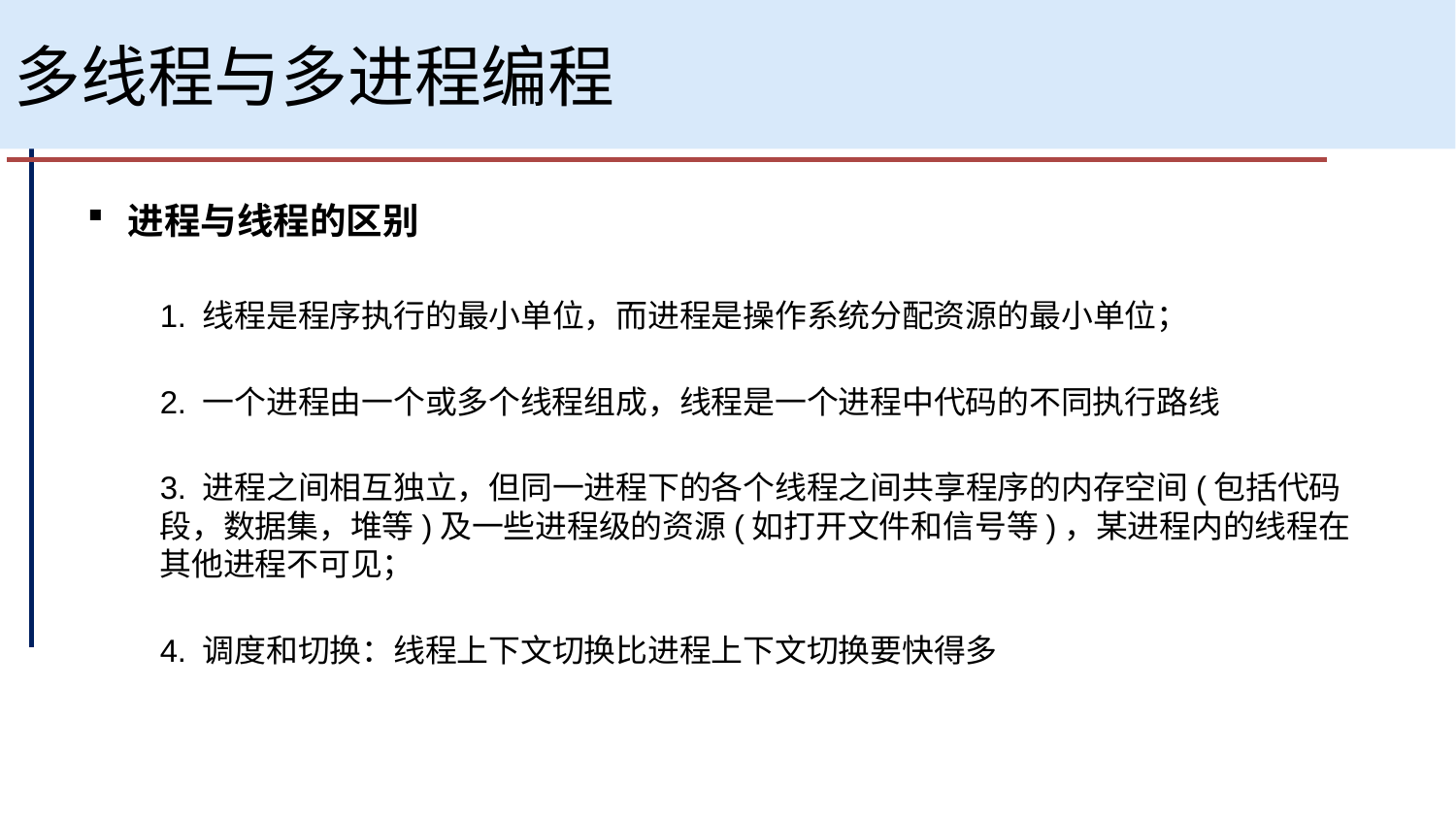

# 多线程与多进程编程
进程与线程的区别

1. 线程是程序执行的最小单位，而进程是操作系统分配资源的最小单位；

2. 一个进程由一个或多个线程组成，线程是一个进程中代码的不同执行路线

3. 进程之间相互独立，但同一进程下的各个线程之间共享程序的内存空间(包括代码段，数据集，堆等)及一些进程级的资源(如打开文件和信号等)，某进程内的线程在其他进程不可见；

4. 调度和切换：线程上下文切换比进程上下文切换要快得多